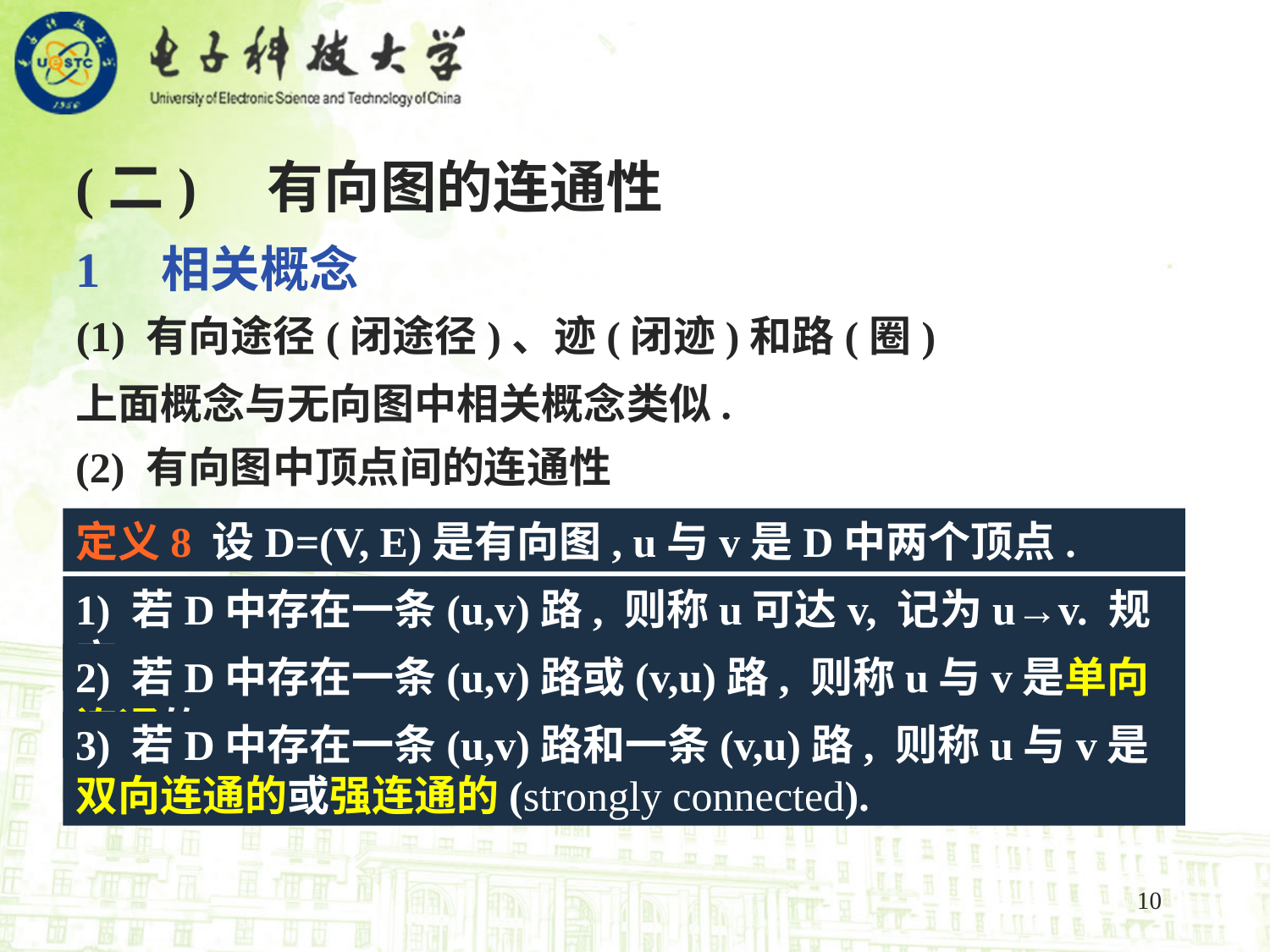

(二)    有向图的连通性
1    相关概念
(1) 有向途径(闭途径)、迹(闭迹)和路(圈)

上面概念与无向图中相关概念类似.
(2) 有向图中顶点间的连通性
定义8 设D=(V, E)是有向图, u与v是D中两个顶点.
1) 若D中存在一条(u,v)路, 则称u可达v, 记为u→v. 规定u→u.
2) 若D中存在一条(u,v)路或(v,u)路, 则称u与v是单向连通的.
3) 若D中存在一条(u,v)路和一条(v,u)路, 则称u与v是双向连通的或强连通的(strongly connected).
10